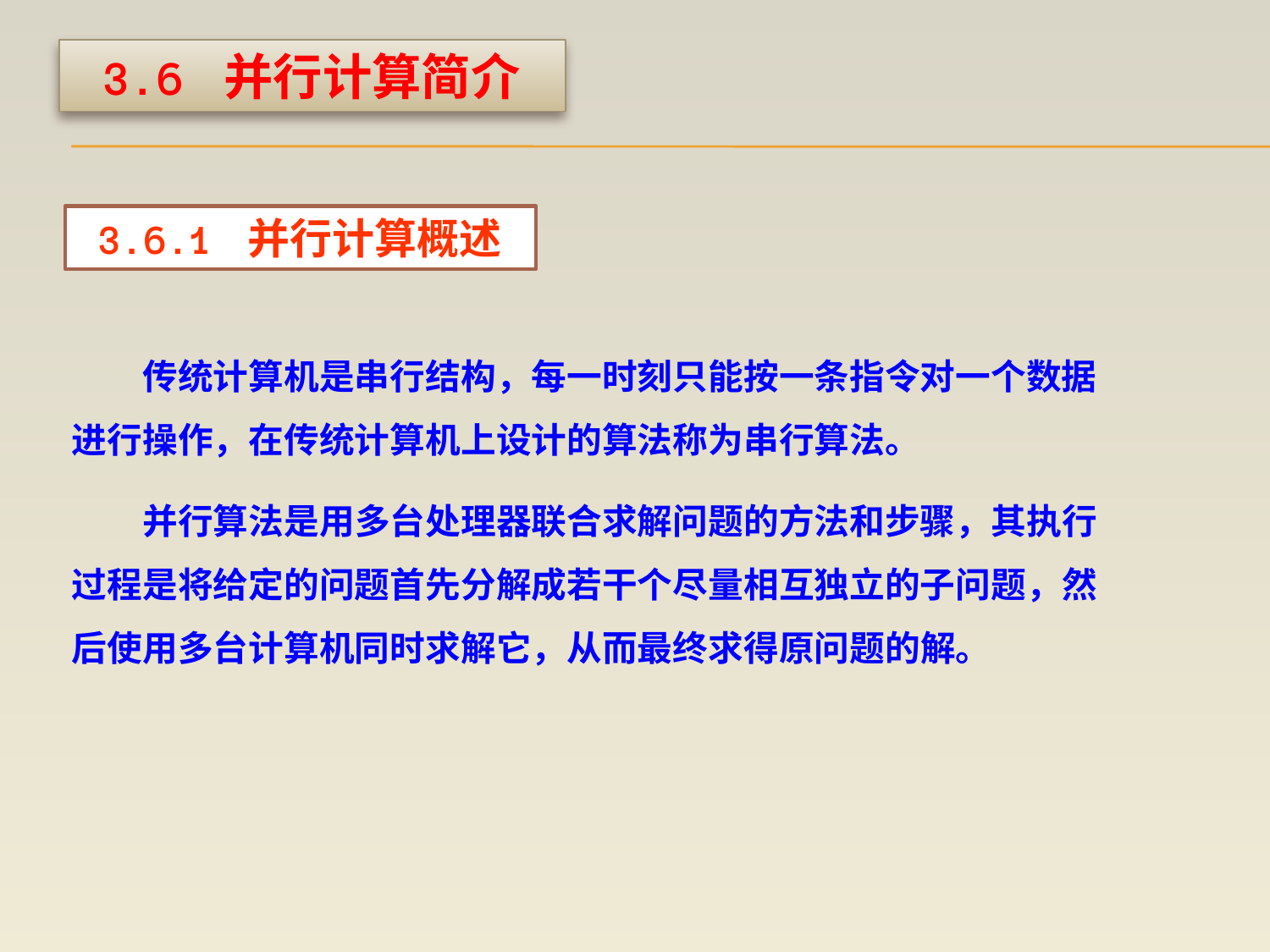

3.6 并行计算简介
3.6.1 并行计算概述
　　传统计算机是串行结构，每一时刻只能按一条指令对一个数据进行操作，在传统计算机上设计的算法称为串行算法。
　　并行算法是用多台处理器联合求解问题的方法和步骤，其执行过程是将给定的问题首先分解成若干个尽量相互独立的子问题，然后使用多台计算机同时求解它，从而最终求得原问题的解。